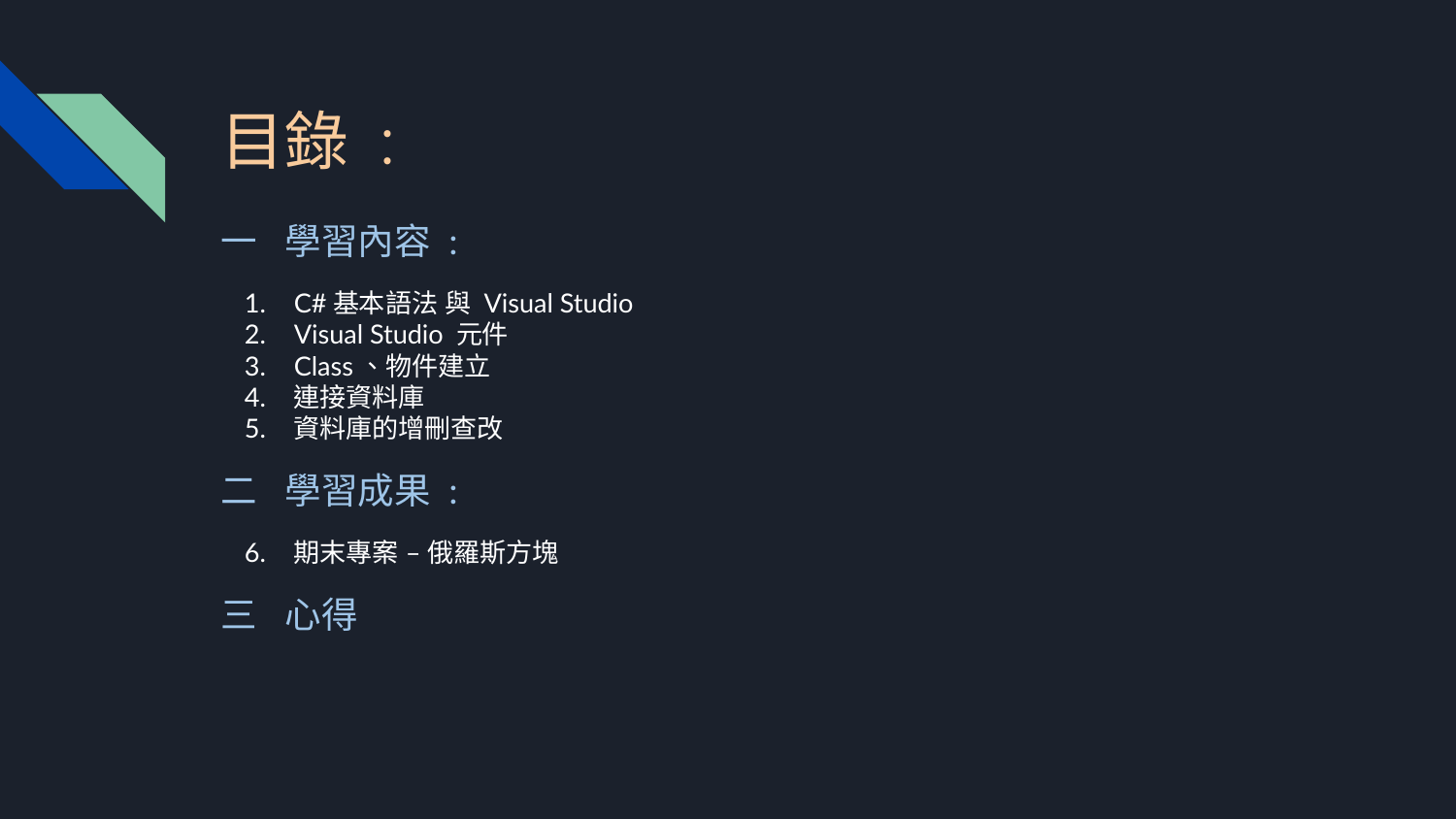

# 目錄 :
一   學習內容 :
C#基本語法 與 Visual Studio
Visual Studio 元件
Class、物件建立
連接資料庫
資料庫的增刪查改
二   學習成果 :
期末專案 – 俄羅斯方塊
三   心得